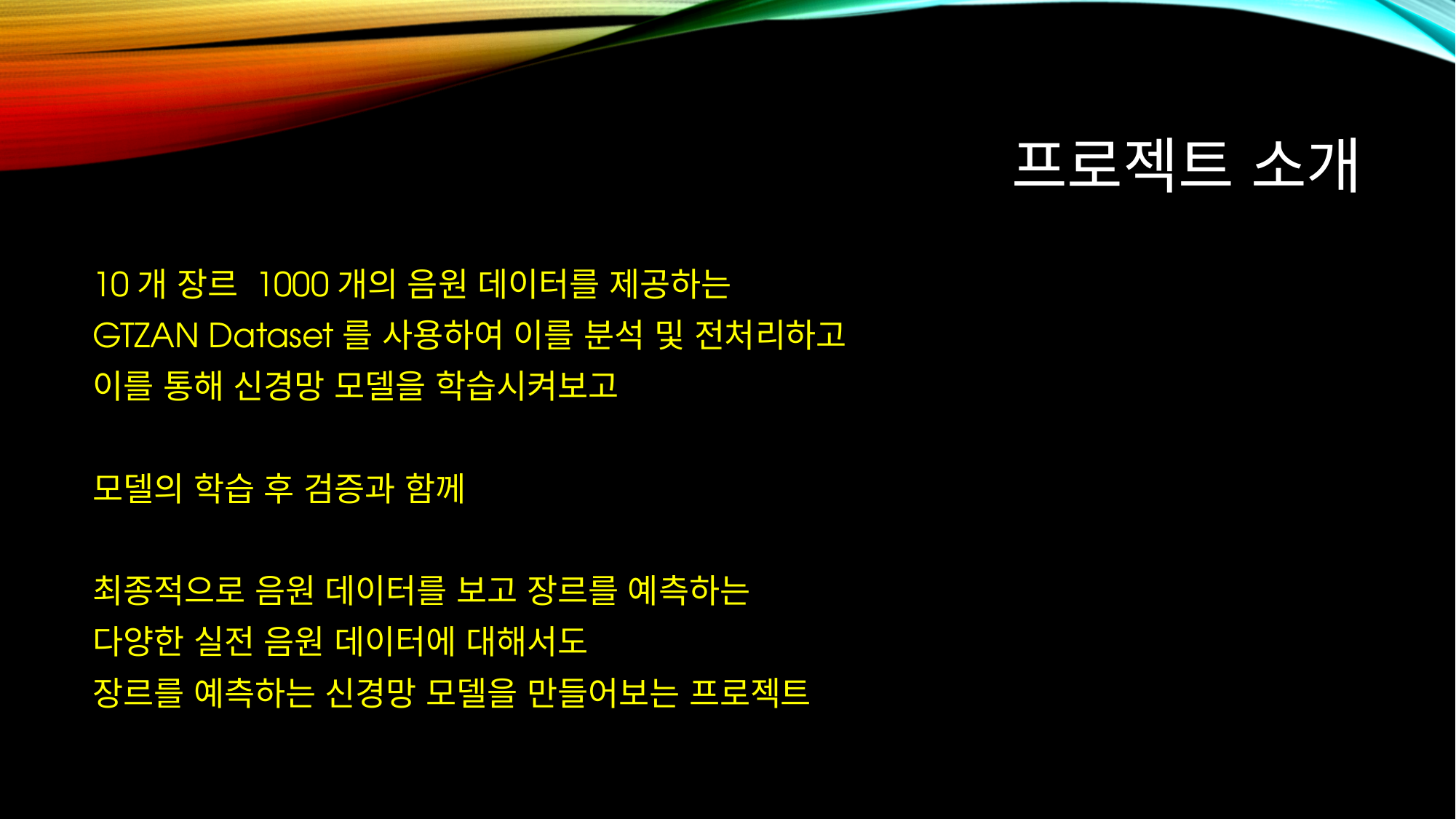

# 프로젝트 소개
10개 장르 1000개의 음원 데이터를 제공하는
GTZAN Dataset를 사용하여 이를 분석 및 전처리하고
이를 통해 신경망 모델을 학습시켜보고

모델의 학습 후 검증과 함께

최종적으로 음원 데이터를 보고 장르를 예측하는
다양한 실전 음원 데이터에 대해서도
장르를 예측하는 신경망 모델을 만들어보는 프로젝트